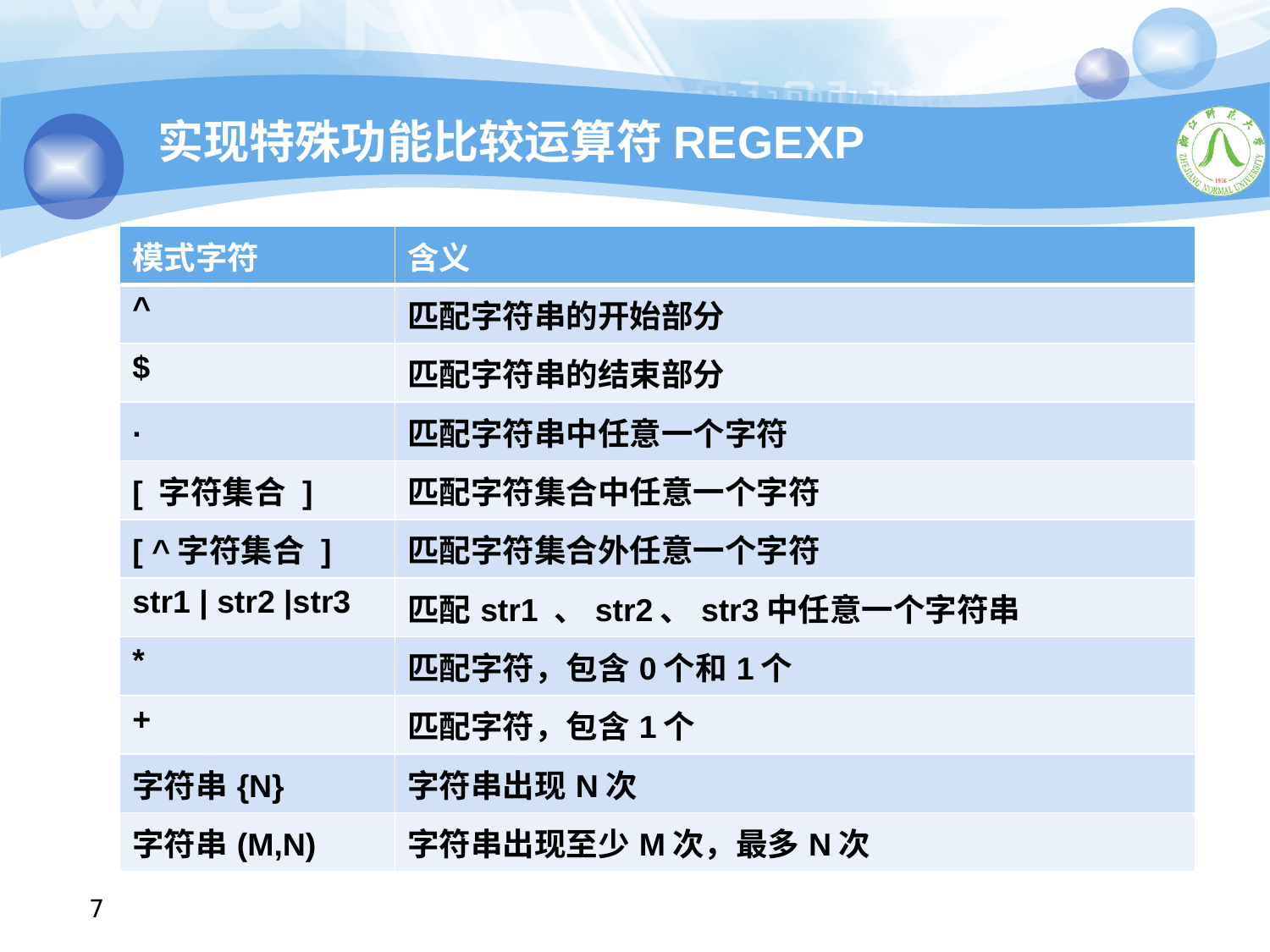

实现特殊功能比较运算符REGEXP
| 模式字符 | 含义 |
| --- | --- |
| ^ | 匹配字符串的开始部分 |
| $ | 匹配字符串的结束部分 |
| . | 匹配字符串中任意一个字符 |
| [ 字符集合 ] | 匹配字符集合中任意一个字符 |
| [ ^字符集合 ] | 匹配字符集合外任意一个字符 |
| str1 | str2 |str3 | 匹配str1 、str2、str3中任意一个字符串 |
| \* | 匹配字符，包含0个和1个 |
| + | 匹配字符，包含1个 |
| 字符串{N} | 字符串出现N次 |
| 字符串(M,N) | 字符串出现至少M次，最多N次 |
7